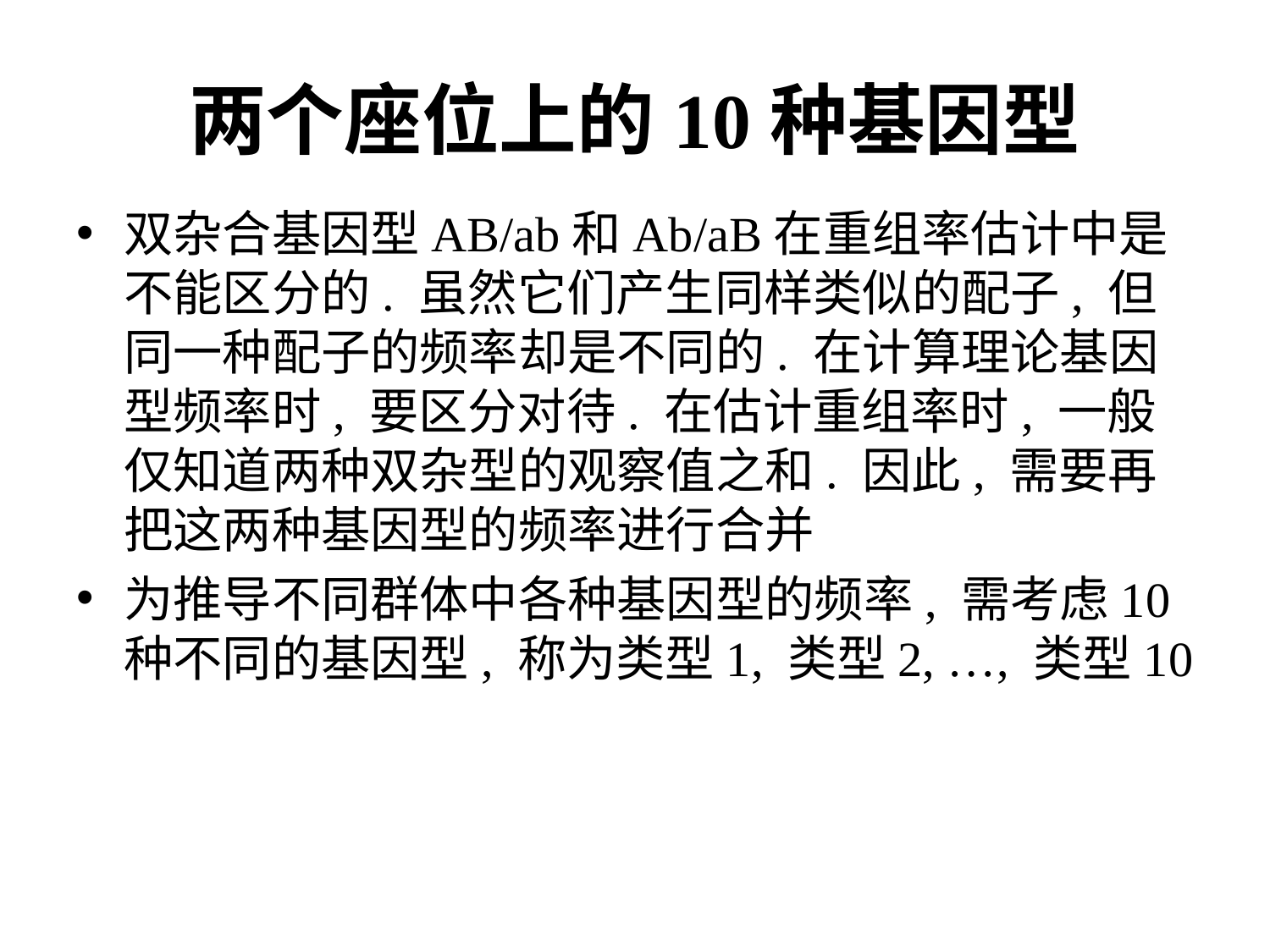

# 两个座位上的10种基因型
双杂合基因型AB/ab和Ab/aB在重组率估计中是不能区分的. 虽然它们产生同样类似的配子, 但同一种配子的频率却是不同的. 在计算理论基因型频率时, 要区分对待. 在估计重组率时, 一般仅知道两种双杂型的观察值之和. 因此, 需要再把这两种基因型的频率进行合并
为推导不同群体中各种基因型的频率, 需考虑10种不同的基因型, 称为类型1, 类型2, …, 类型10